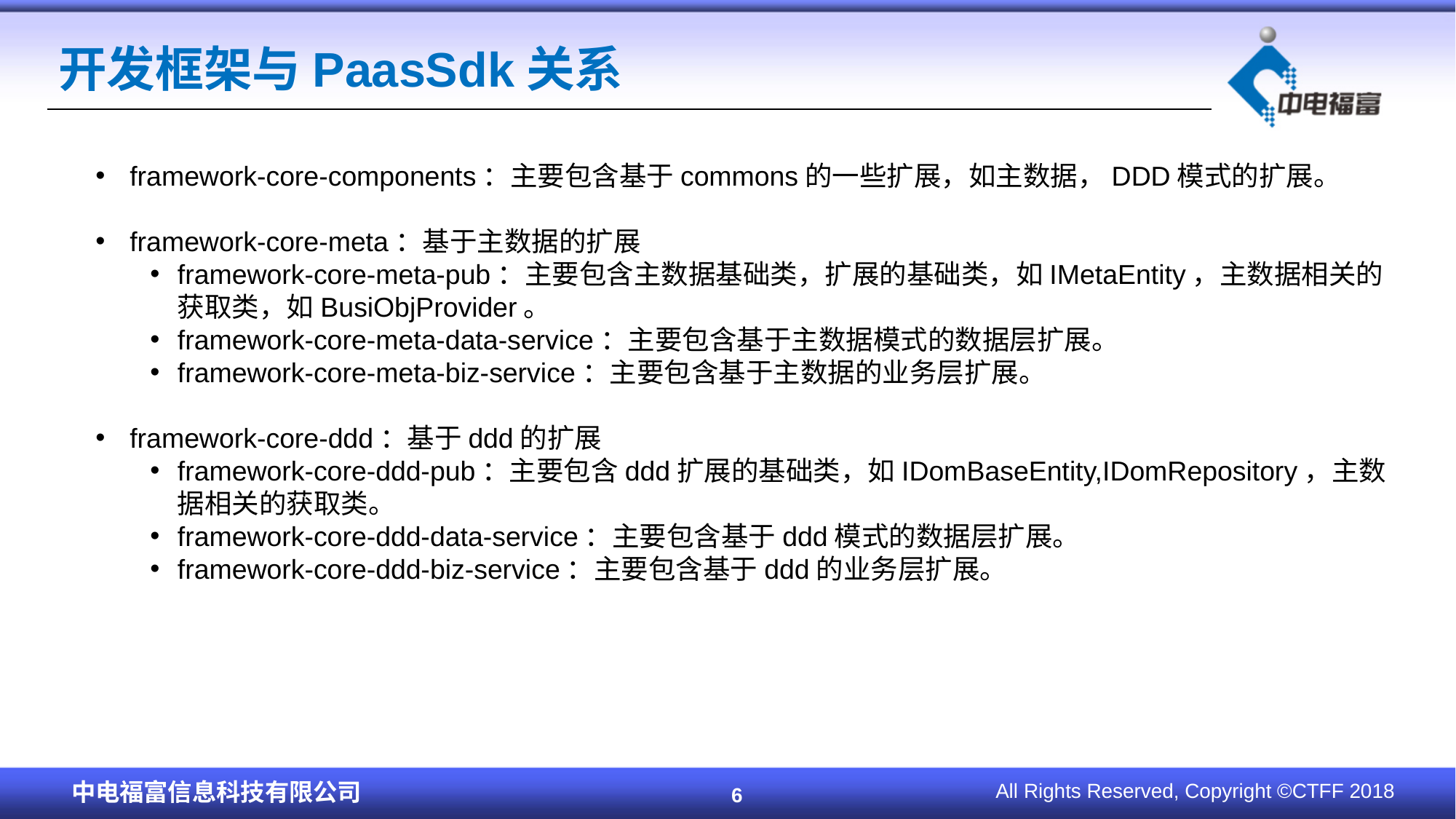

# 开发框架与PaasSdk关系
framework-core-components：主要包含基于commons的一些扩展，如主数据，DDD模式的扩展。

framework-core-meta：基于主数据的扩展
framework-core-meta-pub：主要包含主数据基础类，扩展的基础类，如IMetaEntity，主数据相关的获取类，如BusiObjProvider。
framework-core-meta-data-service：主要包含基于主数据模式的数据层扩展。
framework-core-meta-biz-service：主要包含基于主数据的业务层扩展。

framework-core-ddd：基于ddd的扩展
framework-core-ddd-pub：主要包含ddd扩展的基础类，如IDomBaseEntity,IDomRepository，主数据相关的获取类。
framework-core-ddd-data-service：主要包含基于ddd模式的数据层扩展。
framework-core-ddd-biz-service：主要包含基于ddd的业务层扩展。